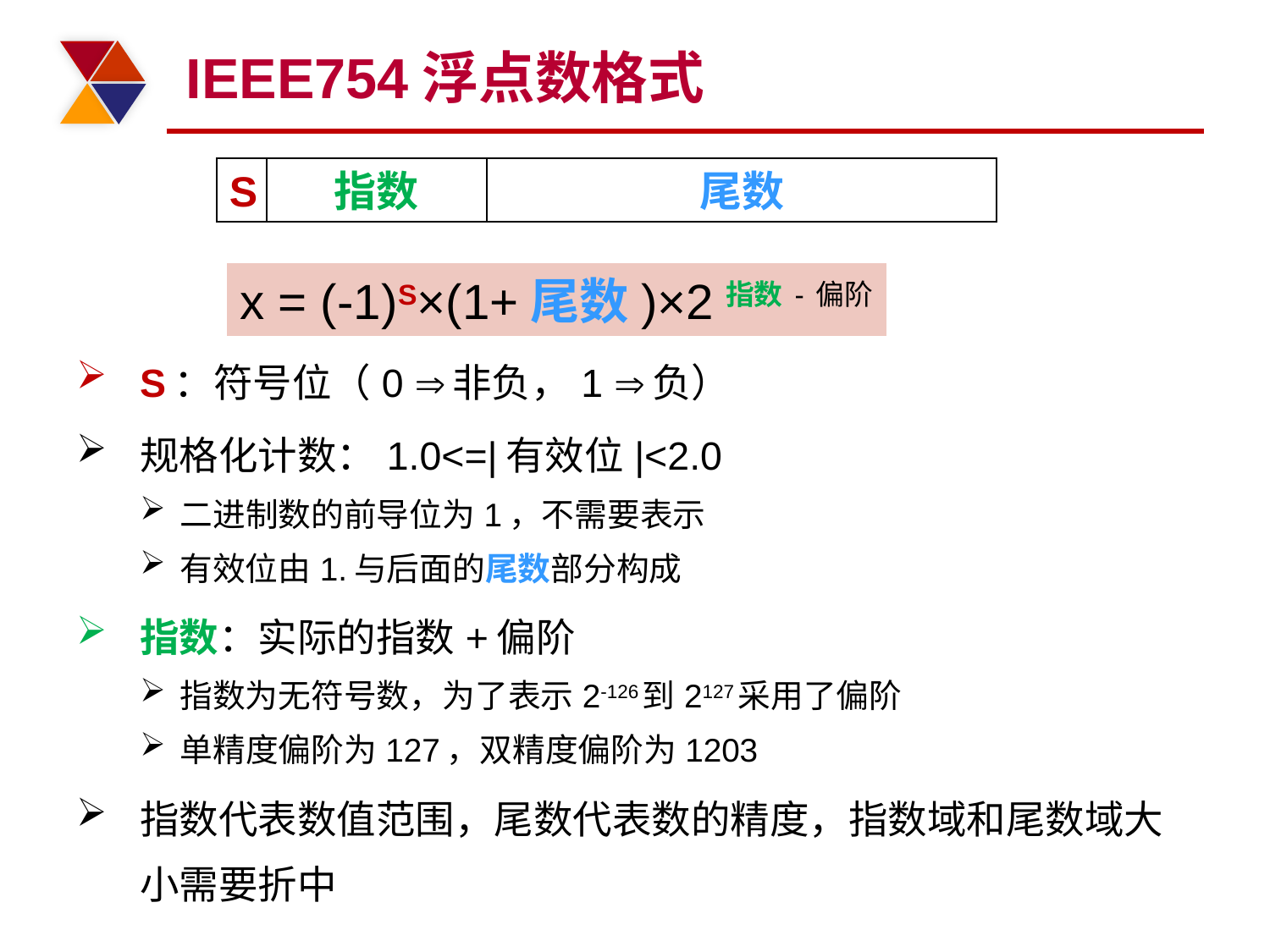

# IEEE754浮点数格式
S
指数
尾数
x = (-1)S×(1+尾数)×2指数-偏阶
S：符号位（0 ⇒非负，1 ⇒负）
规格化计数：1.0<=|有效位|<2.0
二进制数的前导位为1，不需要表示
有效位由1.与后面的尾数部分构成
指数：实际的指数+偏阶
指数为无符号数，为了表示2-126到2127采用了偏阶
单精度偏阶为127，双精度偏阶为1203
指数代表数值范围，尾数代表数的精度，指数域和尾数域大小需要折中